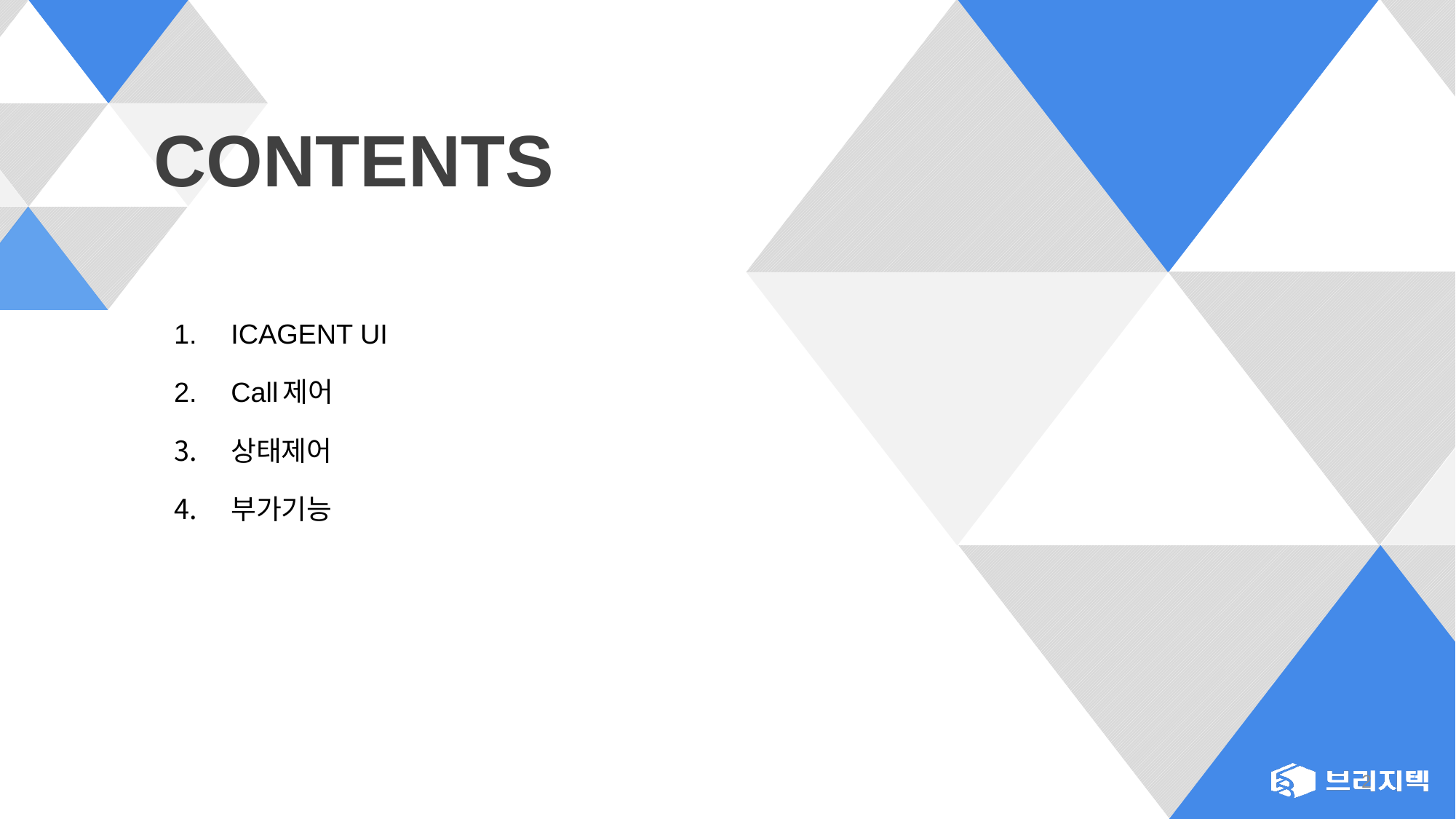

CONTENTS
ICAGENT UI
Call제어
상태제어
부가기능
2